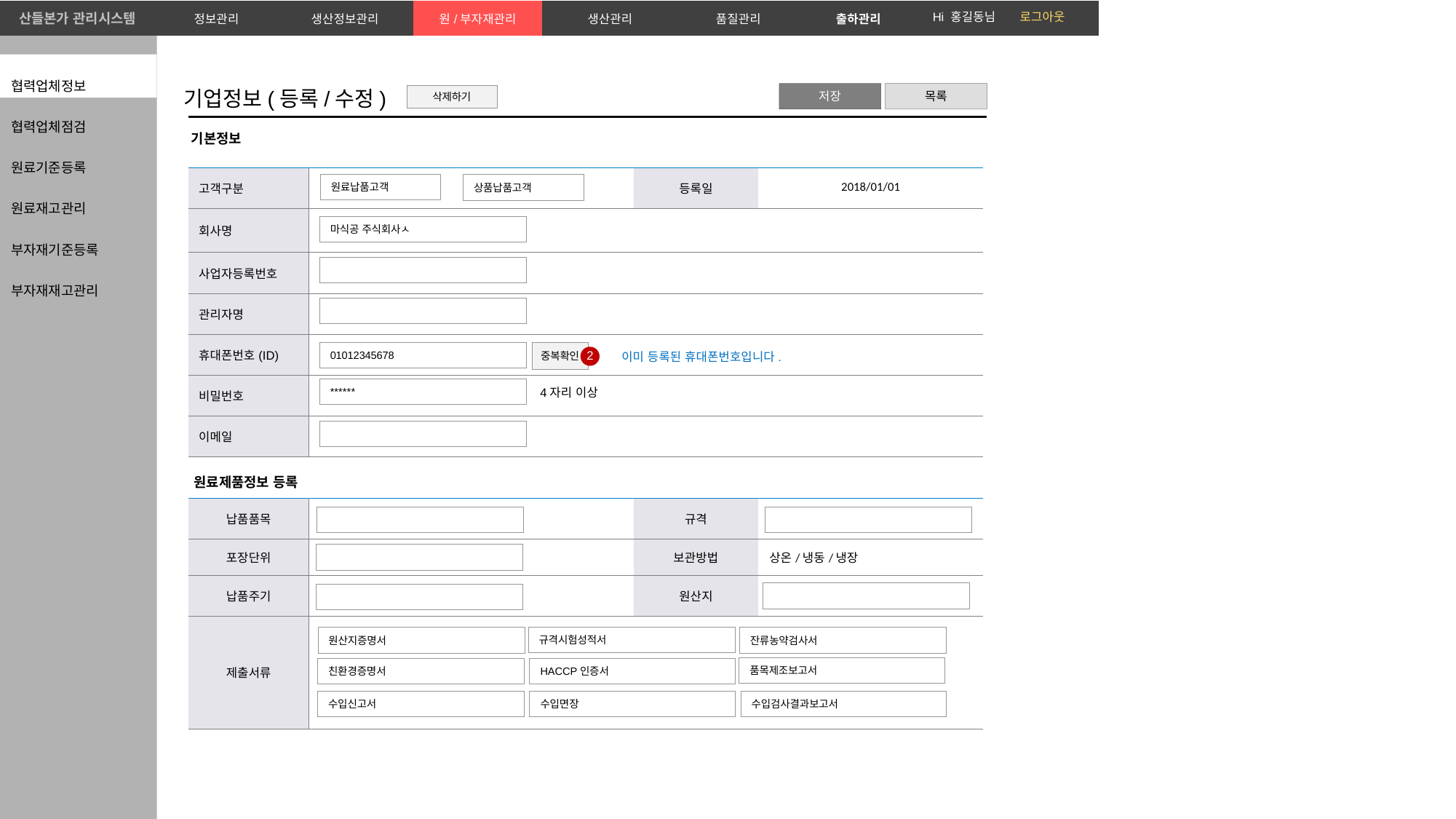

| 산들본가 관리시스템 | 정보관리 | 생산정보관리 | 원/부자재관리 | 생산관리 | 품질관리 | 출하관리 |  |
| --- | --- | --- | --- | --- | --- | --- | --- |
Hi 홍길동님       로그아웃

협력업체정보
협력업체점검
원료기준등록
원료재고관리
부자재기준등록
부자재재고관리

`
기업정보(등록/수정)
저장
목록
삭제하기
기본정보
| 고객구분 |  | 등록일 | 2018/01/01 |
| --- | --- | --- | --- |
| 회사명 |  |  |  |
| 사업자등록번호 |  |  |  |
| 관리자명 |  |  |  |
| 휴대폰번호(ID) |  |  |  |
| 비밀번호 |  |  |  |
| 이메일 |  |  |  |
원료납품고객
상품납품고객
마식공 주식회사ㅅ

01012345678
중복확인
2

이미 등록된 휴대폰번호입니다.
******
4자리 이상

원료제품정보 등록
| 납품품목 |  | 규격 |  |
| --- | --- | --- | --- |
| 포장단위 |  | 보관방법 | 상온/냉동/냉장 |
| 납품주기 |  | 원산지 |  |
| 제출서류 |  |  |  |

규격시험성적서
원산지증명서
잔류농약검사서
품목제조보고서
친환경증명서
HACCP인증서
수입검사결과보고서
수입신고서
수입면장